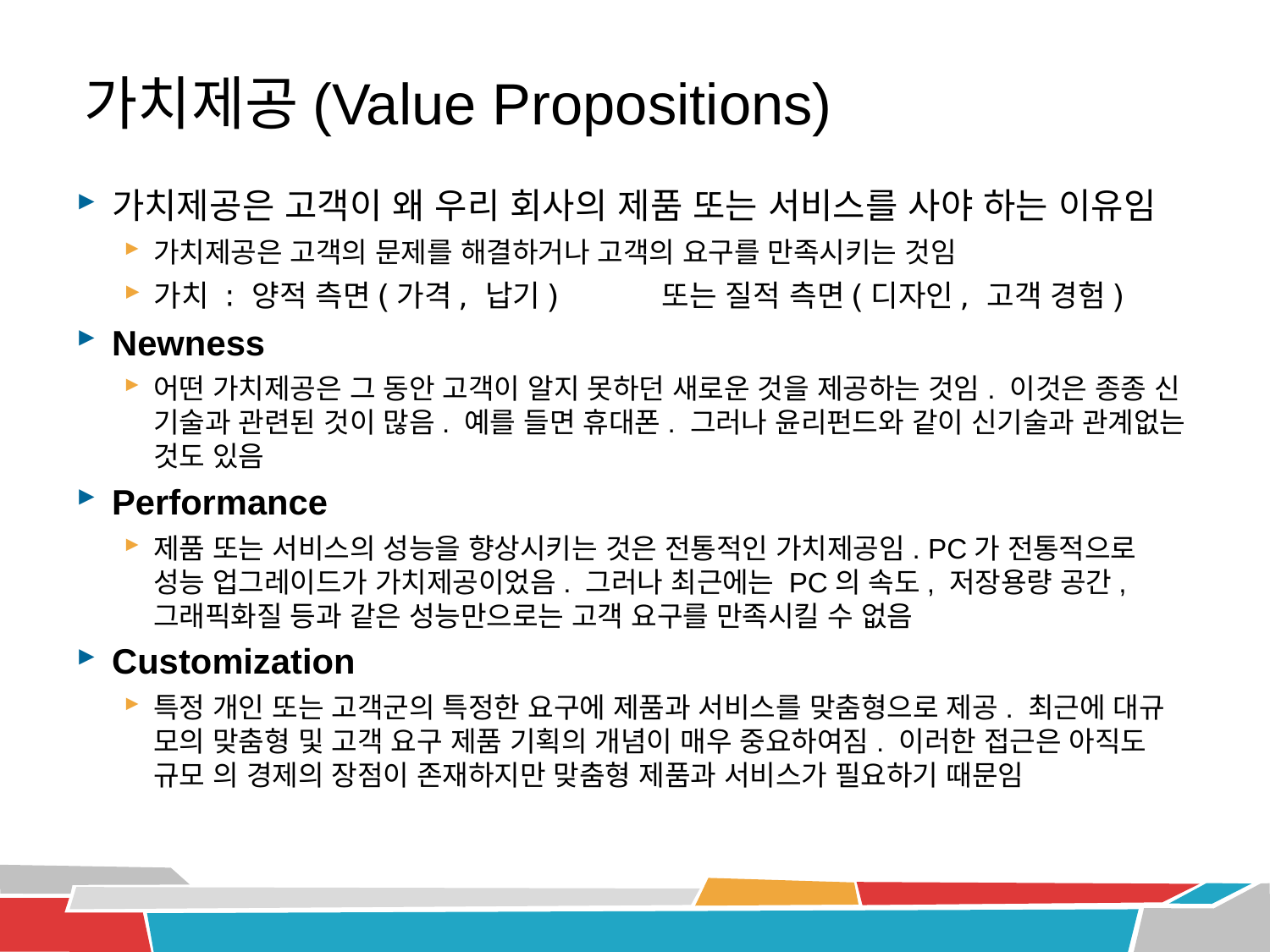

# 가치제공(Value Propositions)
가치제공은 고객이 왜 우리 회사의 제품 또는 서비스를 사야 하는 이유임
가치제공은 고객의 문제를 해결하거나 고객의 요구를 만족시키는 것임
가치 : 양적 측면(가격, 납기)	또는 질적 측면(디자인, 고객 경험)
Newness
어떤 가치제공은 그 동안 고객이 알지 못하던 새로운 것을 제공하는 것임. 이것은 종종 신 기술과 관련된 것이 많음. 예를 들면 휴대폰. 그러나 윤리펀드와 같이 신기술과 관계없는 것도 있음
Performance
제품 또는 서비스의 성능을 향상시키는 것은 전통적인 가치제공임. PC가 전통적으로 성능 업그레이드가 가치제공이었음. 그러나 최근에는 PC의 속도, 저장용량 공간, 그래픽화질 등과 같은 성능만으로는 고객 요구를 만족시킬 수 없음
Customization
특정 개인 또는 고객군의 특정한 요구에 제품과 서비스를 맞춤형으로 제공. 최근에 대규 모의 맞춤형 및 고객 요구 제품 기획의 개념이 매우 중요하여짐. 이러한 접근은 아직도 규모 의 경제의 장점이 존재하지만 맞춤형 제품과 서비스가 필요하기 때문임